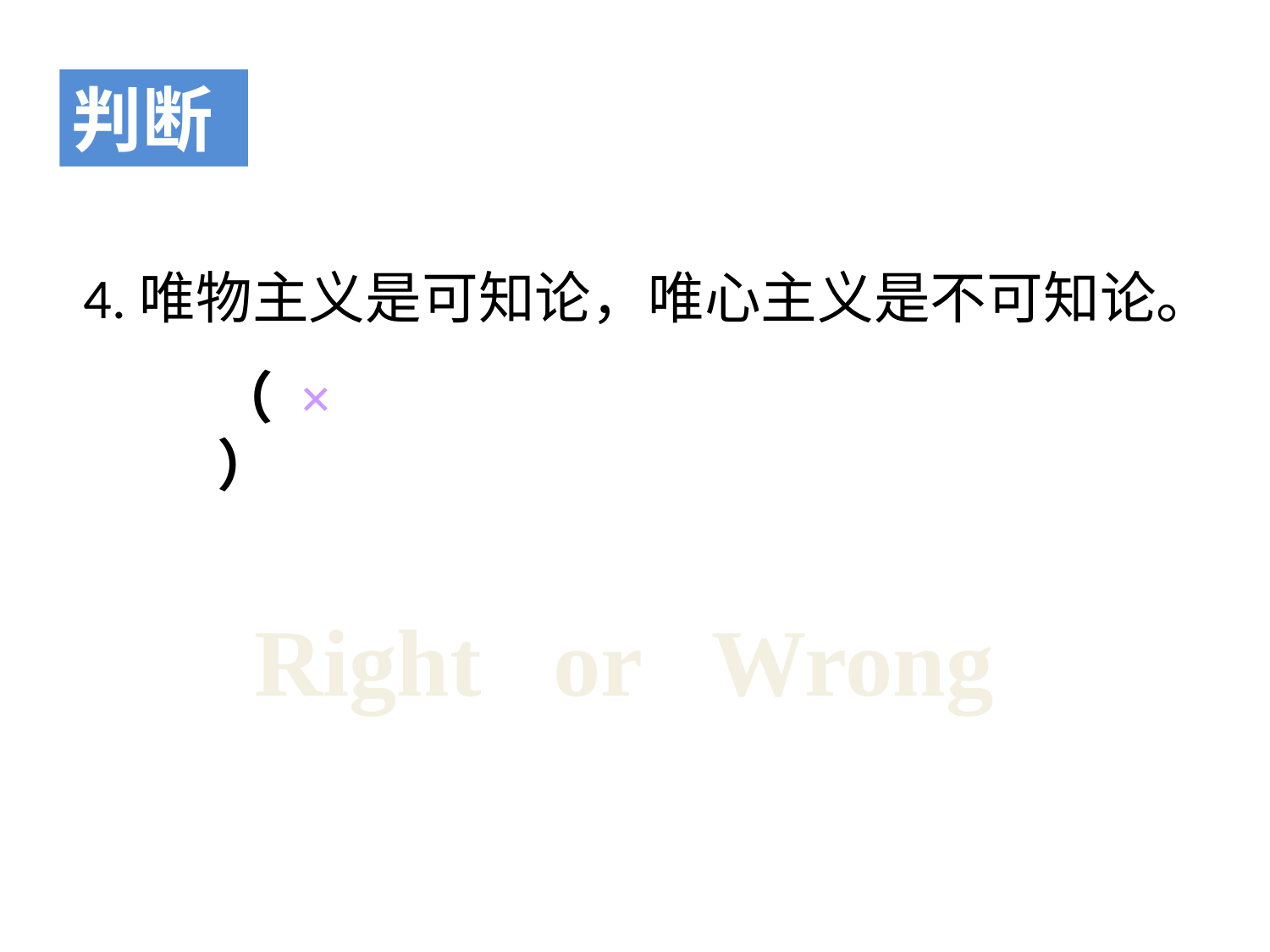

判断
    4.唯物主义是可知论，唯心主义是不可知论。
（ × ）

Right   or   Wrong